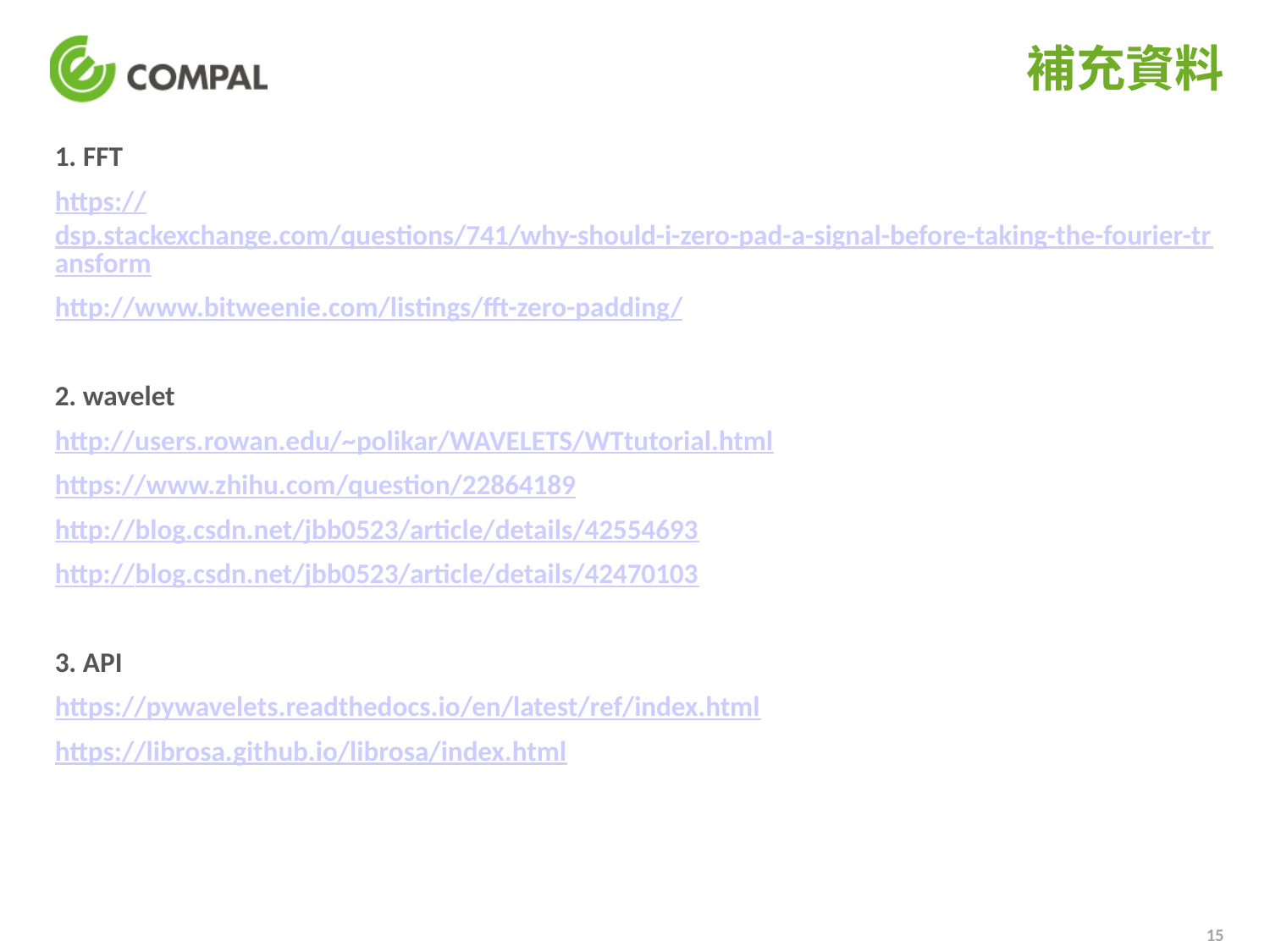

# 補充資料
1. FFT
https://dsp.stackexchange.com/questions/741/why-should-i-zero-pad-a-signal-before-taking-the-fourier-transform
http://www.bitweenie.com/listings/fft-zero-padding/

2. wavelet
http://users.rowan.edu/~polikar/WAVELETS/WTtutorial.html
https://www.zhihu.com/question/22864189
http://blog.csdn.net/jbb0523/article/details/42554693
http://blog.csdn.net/jbb0523/article/details/42470103

3. API
https://pywavelets.readthedocs.io/en/latest/ref/index.html
https://librosa.github.io/librosa/index.html

15